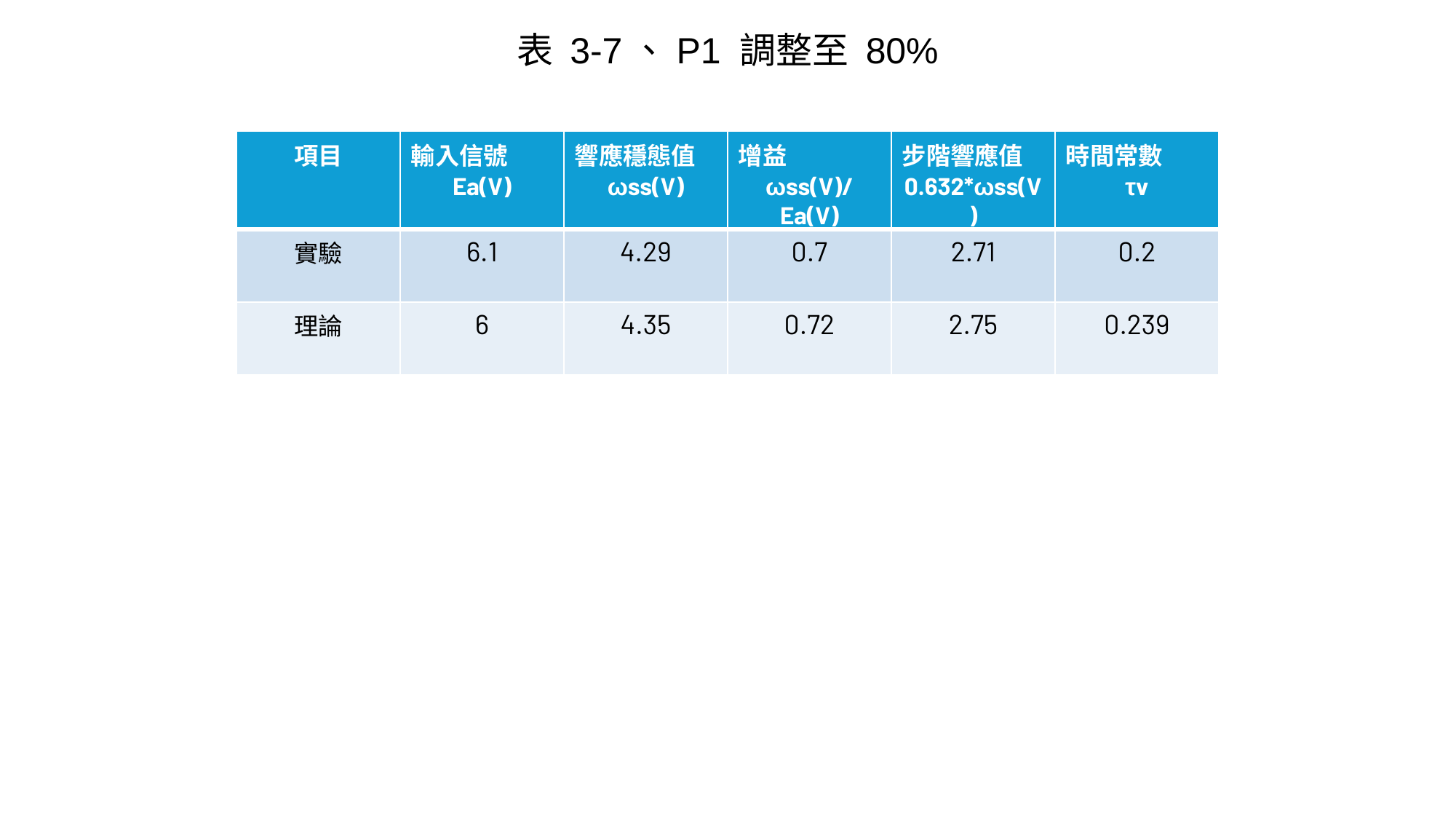

表 3-7、P1 調整至 80%
| 項目 | 輸入信號 Ea(V) | 響應穩態值 ωss(V) | 增益 ωss(V)/Ea(V) | 步階響應值 0.632\*ωss(V) | 時間常數 τv |
| --- | --- | --- | --- | --- | --- |
| 實驗 | 6.1 | 4.29 | 0.7 | 2.71 | 0.2 |
| 理論 | 6 | 4.35 | 0.72 | 2.75 | 0.239 |